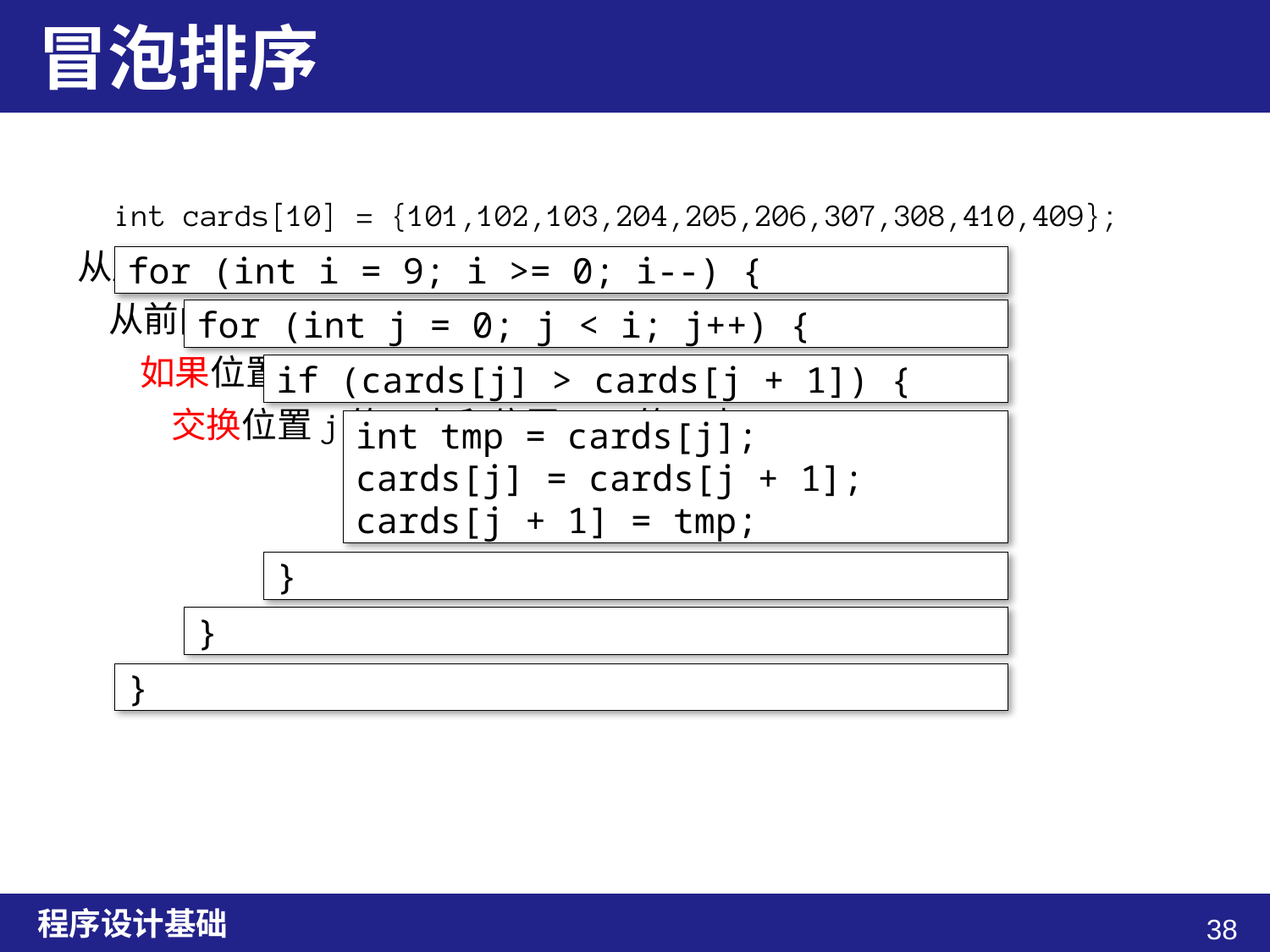

# 冒泡排序

    int cards[10] = {101,102,103,204,205,206,307,308,410,409};
    从后向前枚举每个位置i
        从前向后枚举位置i之前的每个位置j
            如果位置j的元素比位置j+1的元素大
                交换位置j的元素和位置j+1的元素
for (int i = 9; i >= 0; i--) {
for (int j = 0; j < i; j++) {
if (cards[j] > cards[j + 1]) {
int tmp = cards[j];
cards[j] = cards[j + 1];
cards[j + 1] = tmp;
}
}
}